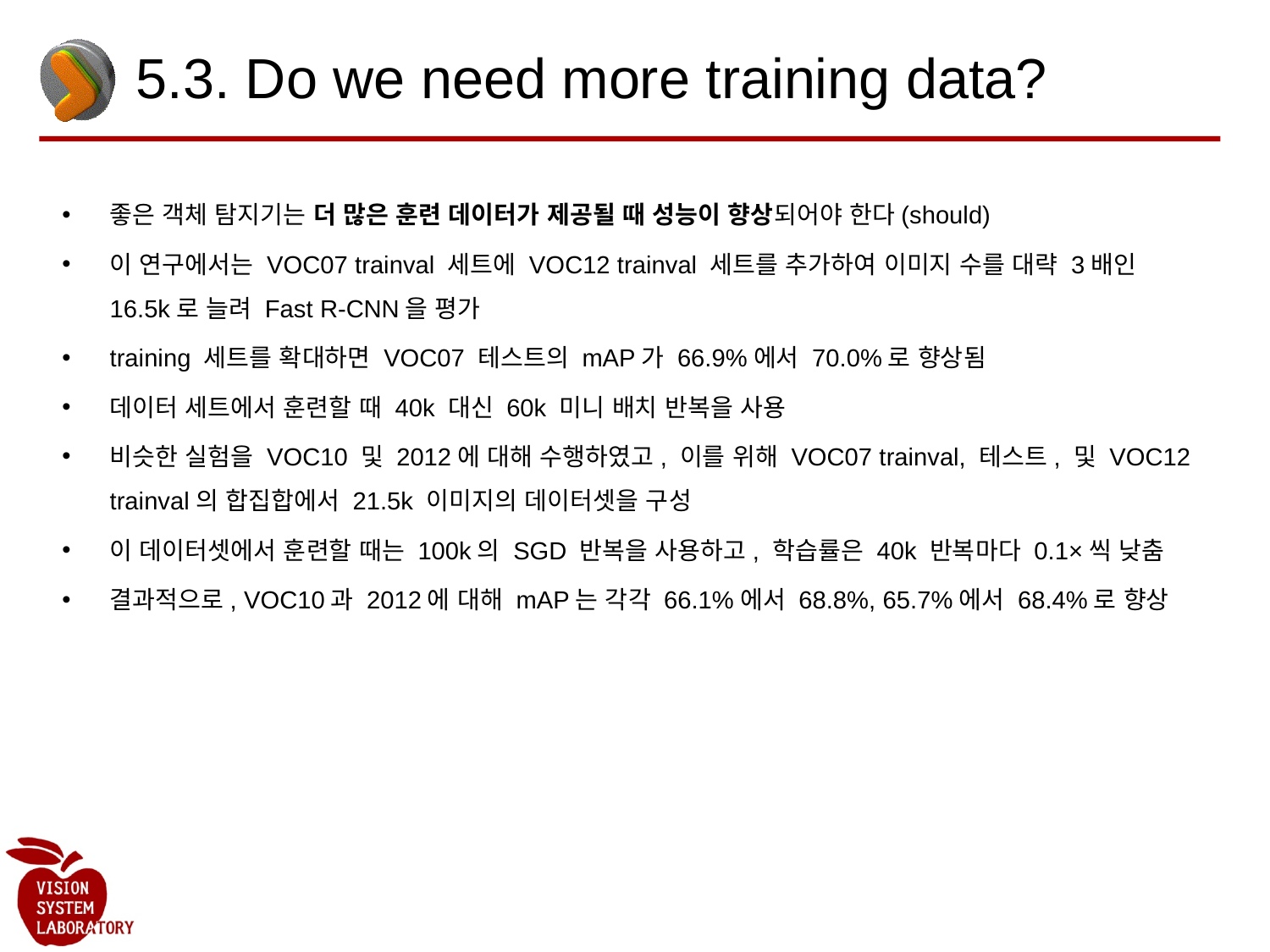

# 5.3. Do we need more training data?
좋은 객체 탐지기는 더 많은 훈련 데이터가 제공될 때 성능이 향상되어야 한다(should)
이 연구에서는 VOC07 trainval 세트에 VOC12 trainval 세트를 추가하여 이미지 수를 대략 3배인 16.5k로 늘려 Fast R-CNN을 평가
training 세트를 확대하면 VOC07 테스트의 mAP가 66.9%에서 70.0%로 향상됨
데이터 세트에서 훈련할 때 40k 대신 60k 미니 배치 반복을 사용
비슷한 실험을 VOC10 및 2012에 대해 수행하였고, 이를 위해 VOC07 trainval, 테스트, 및 VOC12 trainval의 합집합에서 21.5k 이미지의 데이터셋을 구성
이 데이터셋에서 훈련할 때는 100k의 SGD 반복을 사용하고, 학습률은 40k 반복마다 0.1×씩 낮춤
결과적으로, VOC10과 2012에 대해 mAP는 각각 66.1%에서 68.8%, 65.7%에서 68.4%로 향상